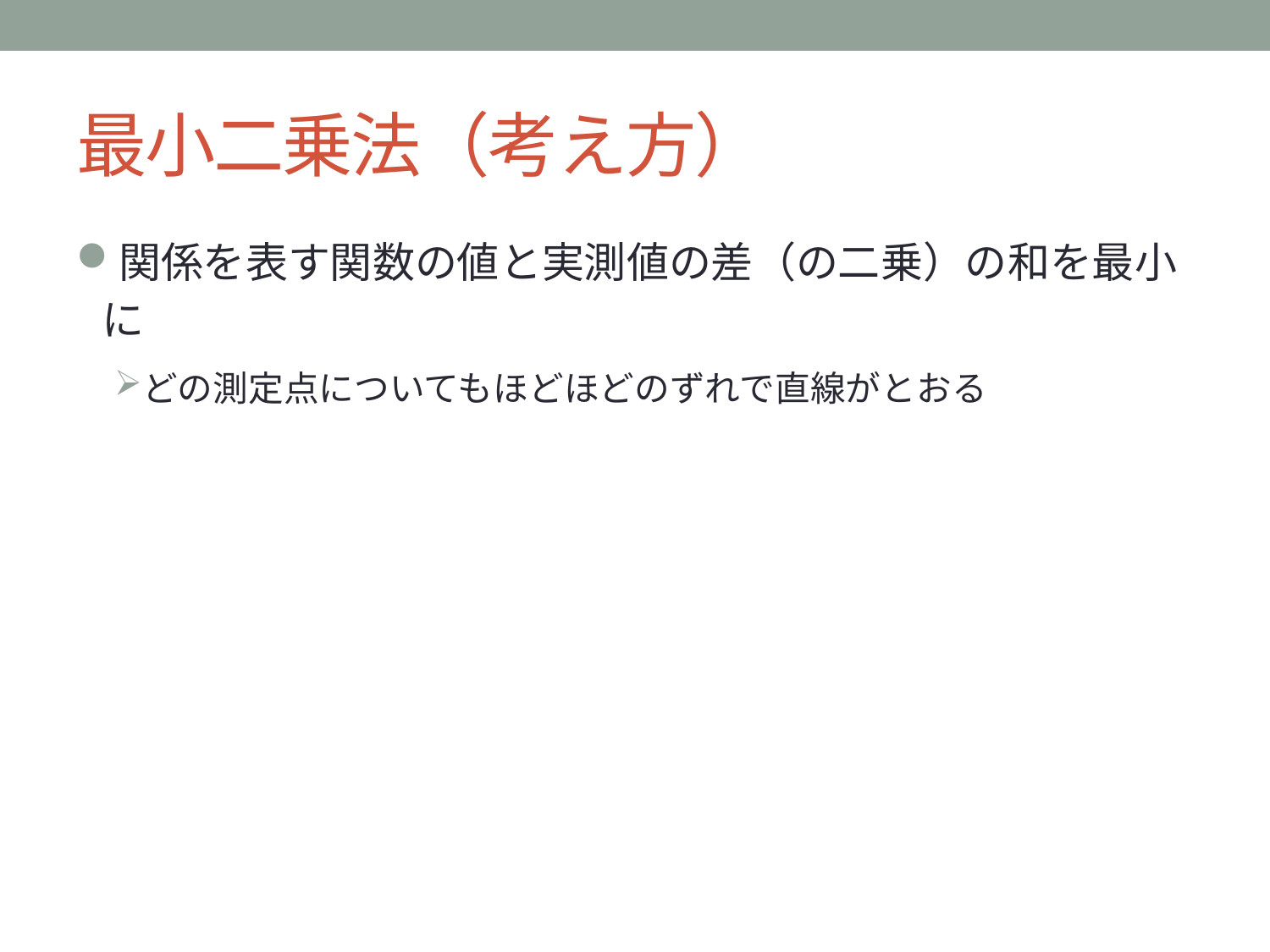

# 最小二乗法（考え方）
関係を表す関数の値と実測値の差（の二乗）の和を最小に
どの測定点についてもほどほどのずれで直線がとおる